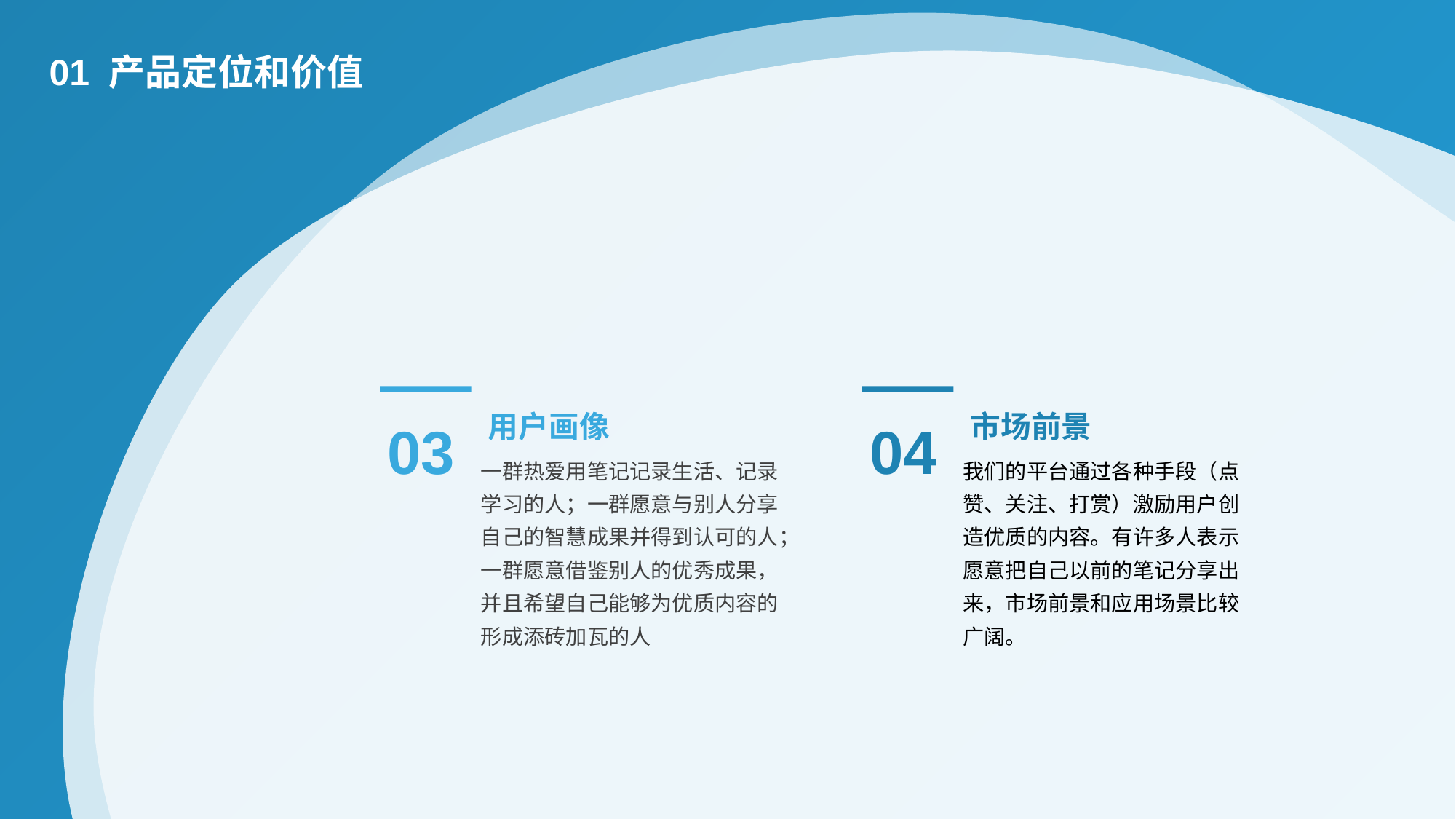

01 产品定位和价值
03

04

用户画像
市场前景
一群热爱用笔记记录生活、记录学习的人；一群愿意与别人分享自己的智慧成果并得到认可的人；一群愿意借鉴别人的优秀成果，并且希望自己能够为优质内容的形成添砖加瓦的人
我们的平台通过各种手段（点赞、关注、打赏）激励用户创造优质的内容。有许多人表示愿意把自己以前的笔记分享出来，市场前景和应用场景比较广阔。